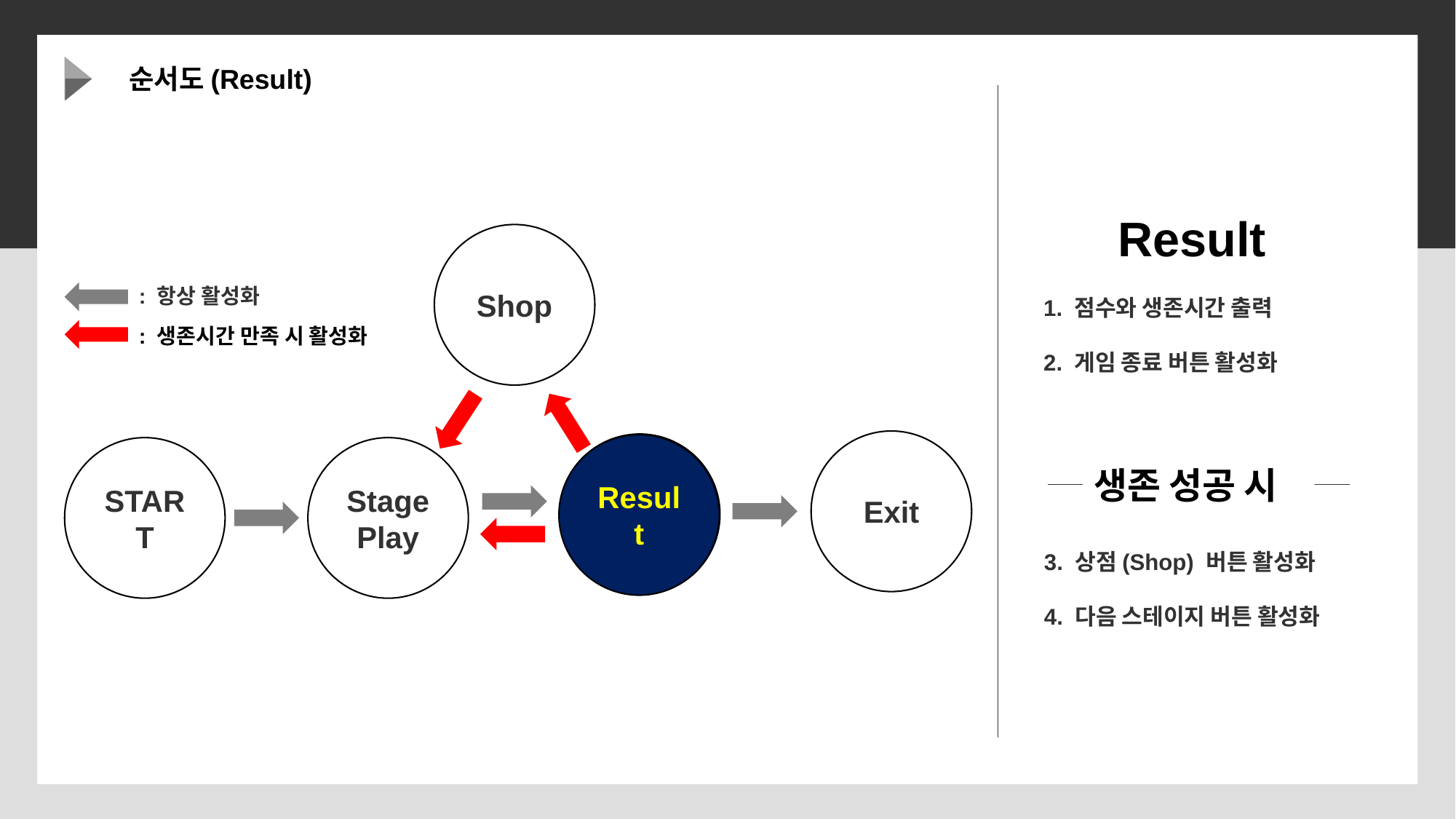

순서도(Result)
Result

   1. 점수와 생존시간 출력

   2. 게임 종료 버튼 활성화
생존 성공 시
   3. 상점(Shop) 버튼 활성화

   4. 다음 스테이지 버튼 활성화

Shop

Exit
Result
START
Stage
Play

: 항상 활성화

: 생존시간 만족 시 활성화
Result